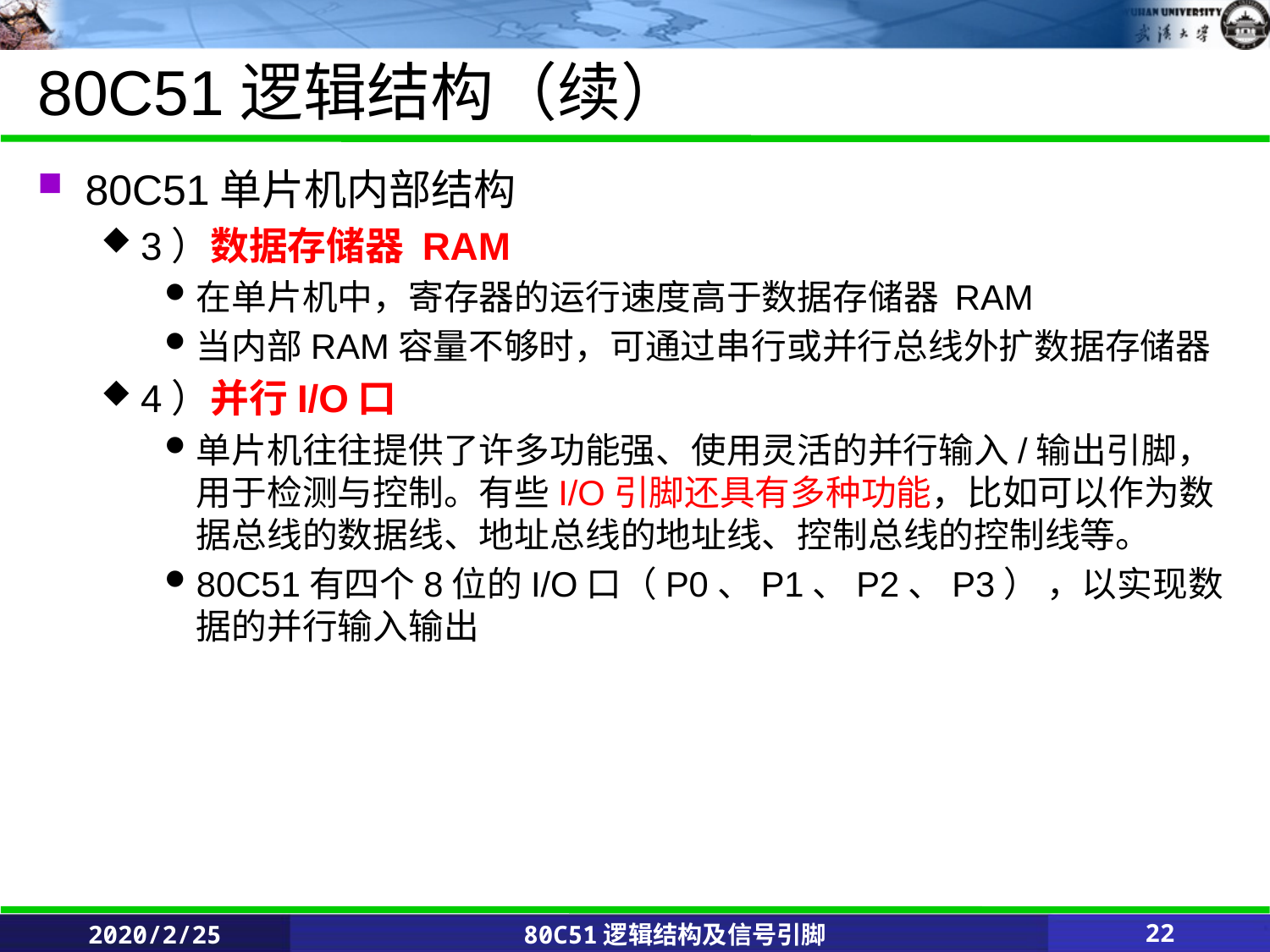

# 80C51逻辑结构（续）
80C51单片机内部结构
3）数据存储器 RAM
在单片机中，寄存器的运行速度高于数据存储器 RAM
当内部RAM容量不够时，可通过串行或并行总线外扩数据存储器
4）并行I/O口
单片机往往提供了许多功能强、使用灵活的并行输入/输出引脚，用于检测与控制。有些I/O引脚还具有多种功能，比如可以作为数据总线的数据线、地址总线的地址线、控制总线的控制线等。
80C51有四个8位的I/O口（P0、P1、P2、P3） ，以实现数据的并行输入输出
2020/2/25
80C51逻辑结构及信号引脚
22